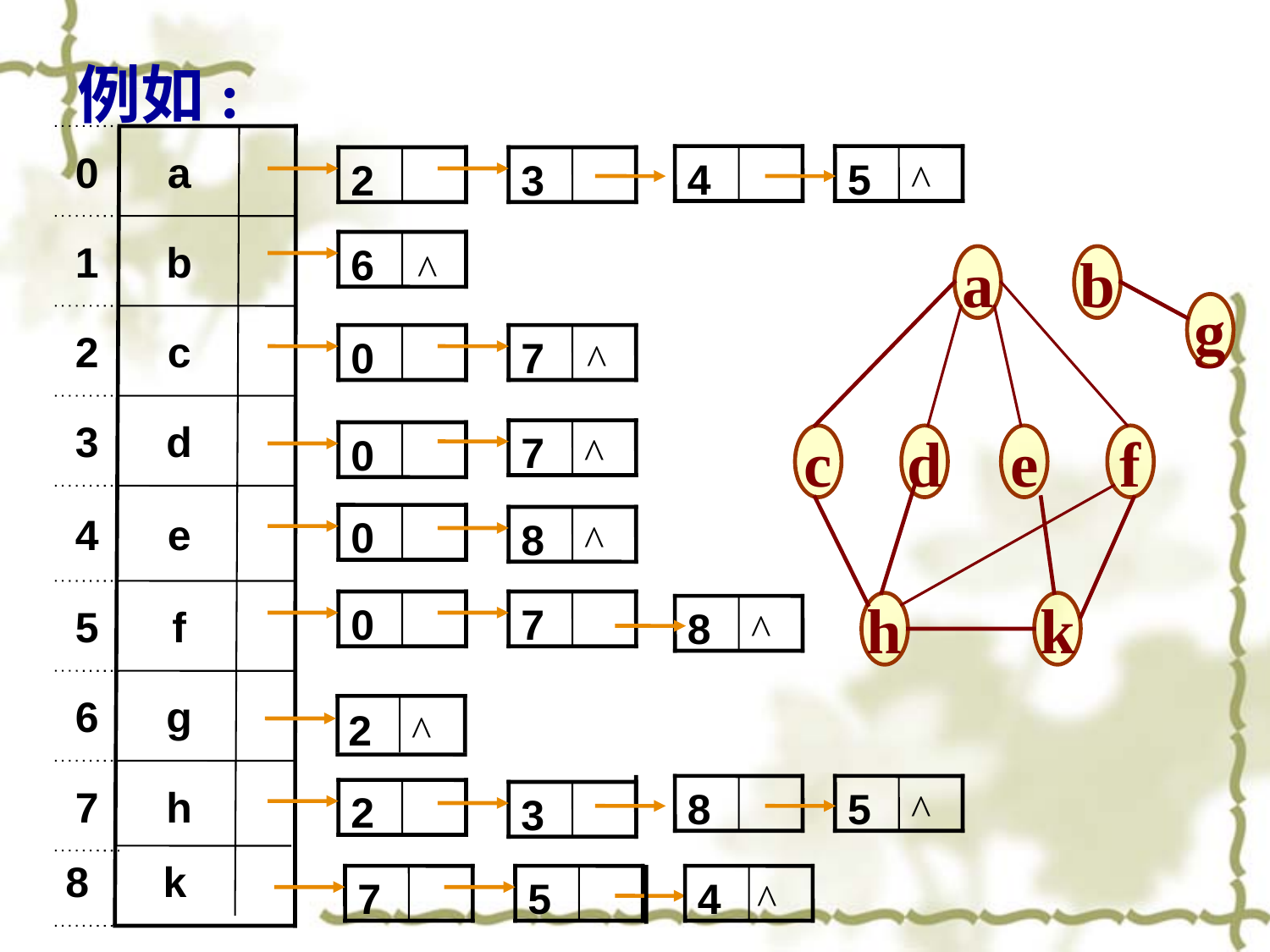

例如:
0

a

4

5

^

2

3

1

b

6

^
a
b

g

c
d
e
f

h
k

2

c

0

7

^

3

d

7

^

0

4

e

0

8

^

5

f

0

7

8

^

6

g

2
^

7

h

8

5

^

2

3

8
k

7

5

4

^